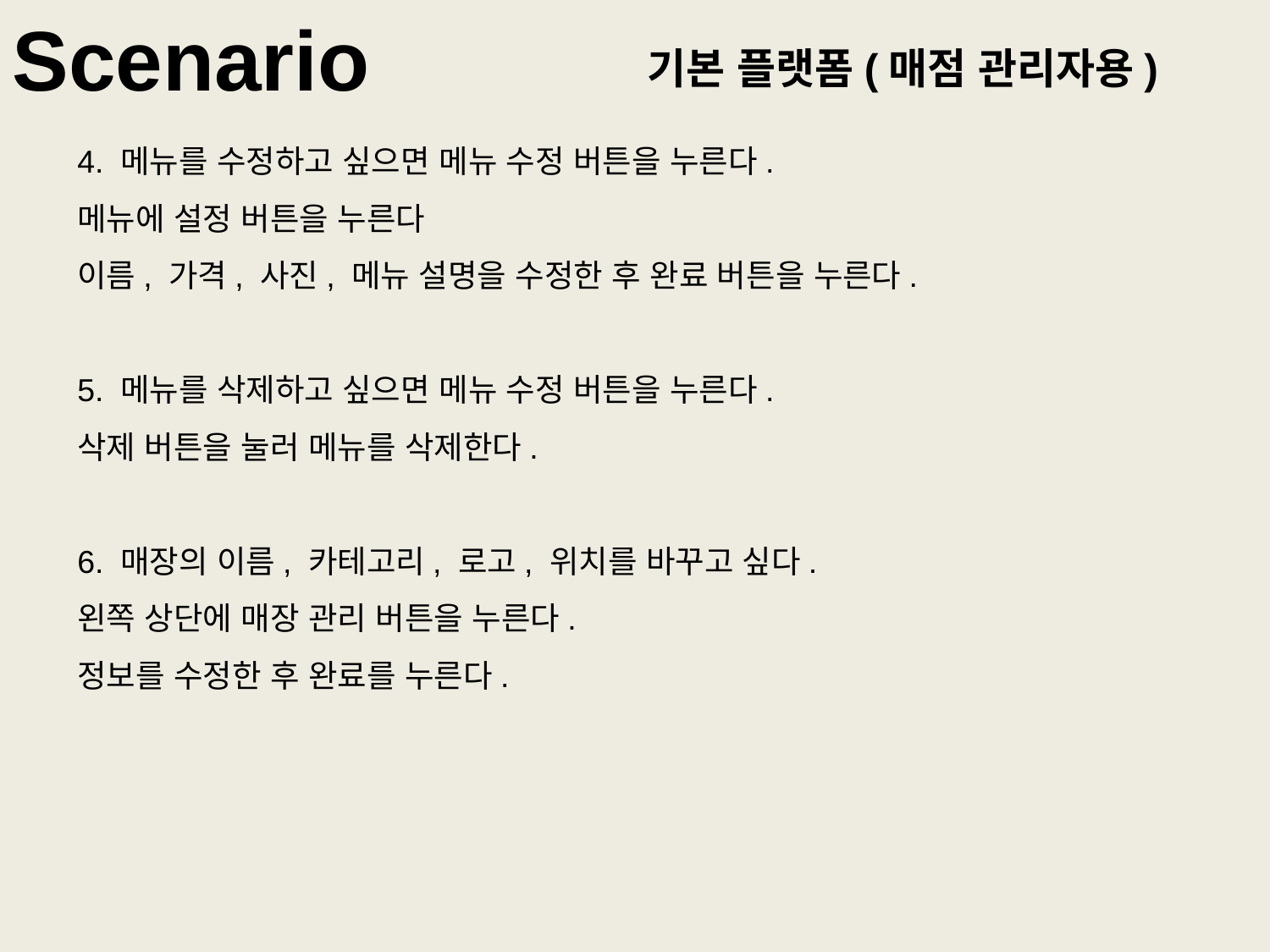

Scenario
기본 플랫폼(매점 관리자용)
4. 메뉴를 수정하고 싶으면 메뉴 수정 버튼을 누른다.
메뉴에 설정 버튼을 누른다
이름, 가격, 사진, 메뉴 설명을 수정한 후 완료 버튼을 누른다.

5. 메뉴를 삭제하고 싶으면 메뉴 수정 버튼을 누른다.
삭제 버튼을 눌러 메뉴를 삭제한다.

6. 매장의 이름, 카테고리, 로고, 위치를 바꾸고 싶다.
왼쪽 상단에 매장 관리 버튼을 누른다.
정보를 수정한 후 완료를 누른다.